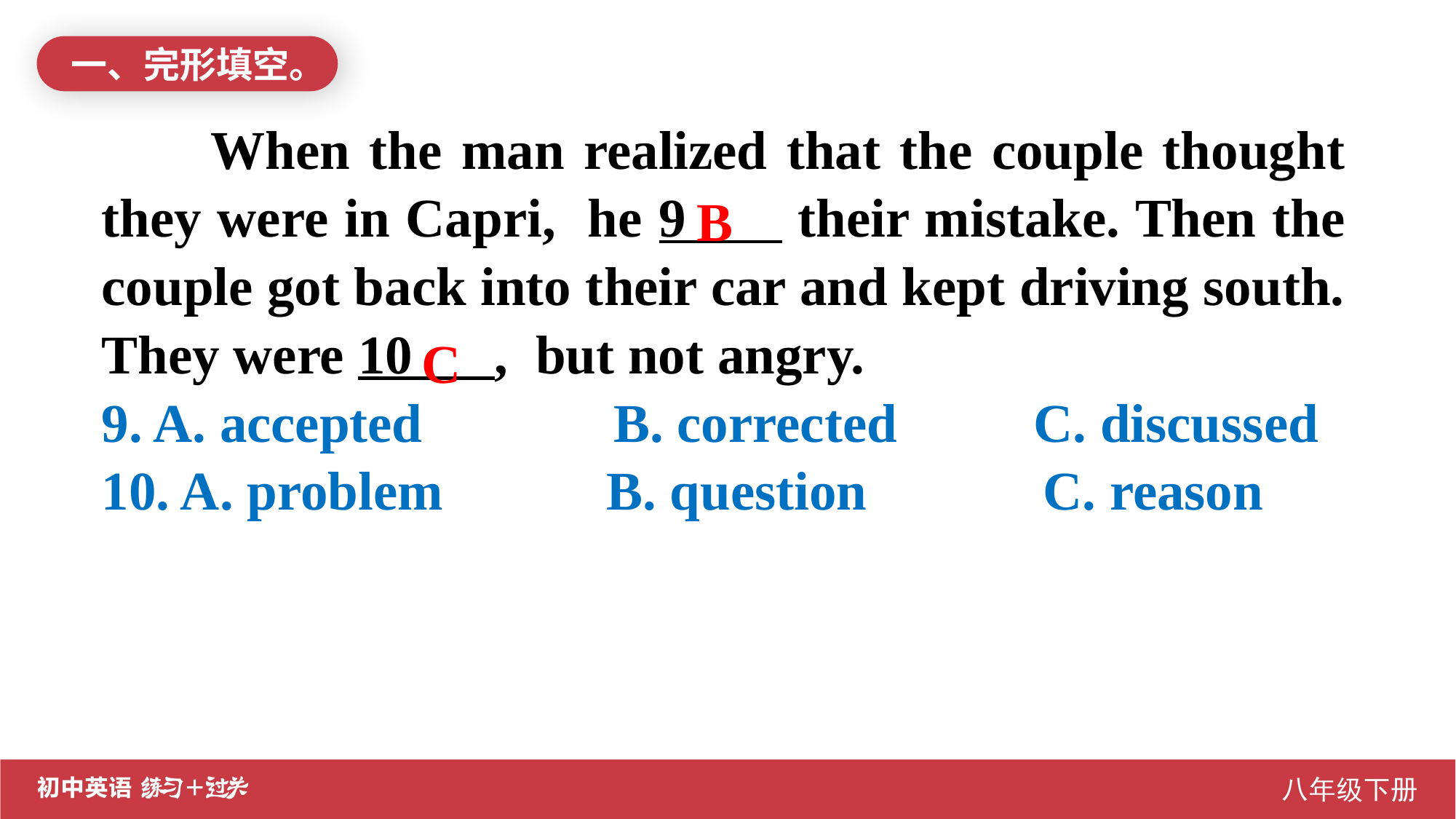

一、完形填空。
	When the man realized that the couple thought they were in Capri,  he 9       their mistake. Then the couple got back into their car and kept driving south. They were 10      ,  but not angry.
9. A. accepted              B. corrected          C. discussed
10. A. problem	     B. question	     C. reason

B
C